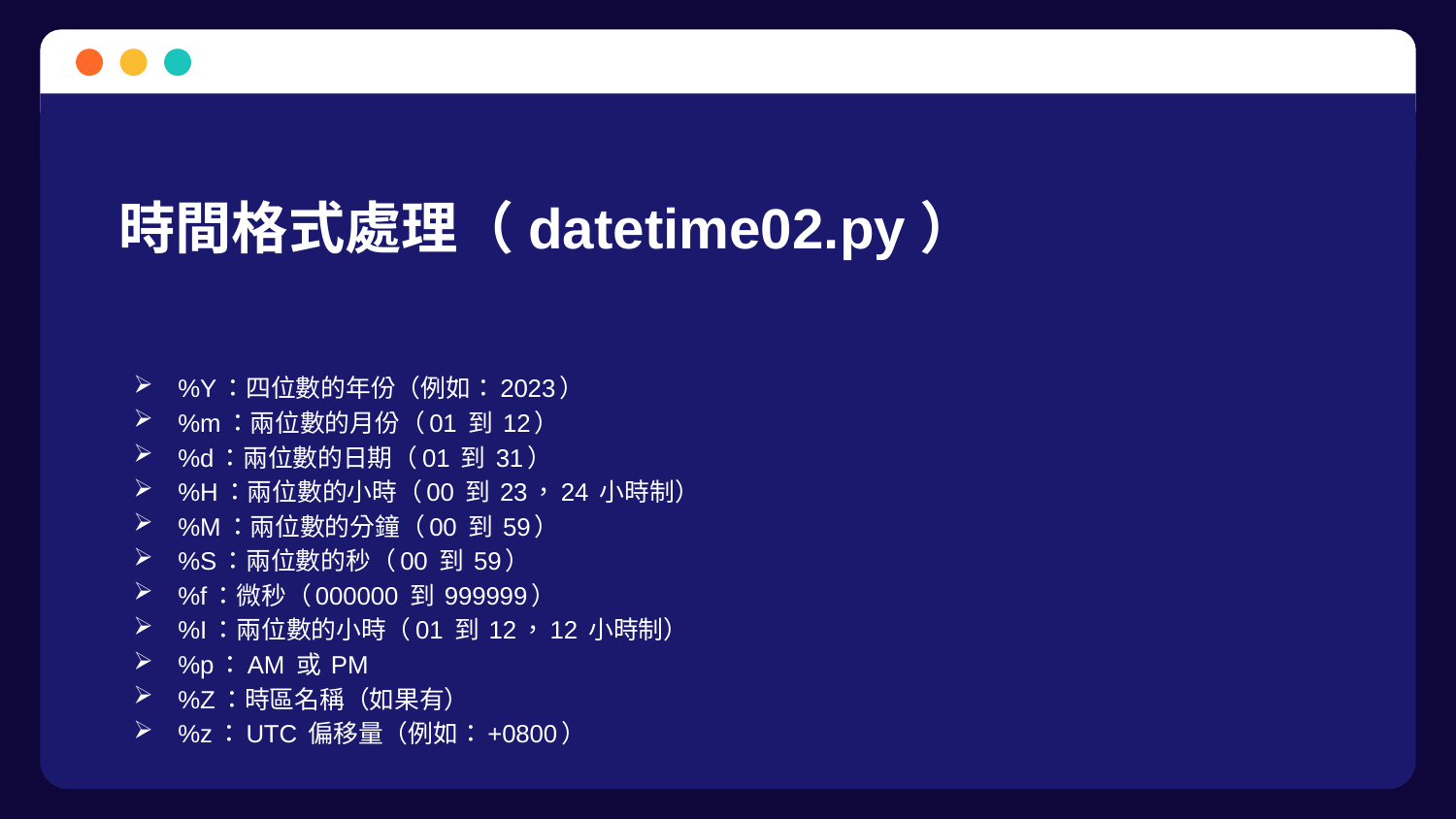

# 時間格式處理（datetime02.py）
%Y：四位數的年份（例如：2023）
%m：兩位數的月份（01 到 12）
%d：兩位數的日期（01 到 31）
%H：兩位數的小時（00 到 23，24 小時制）
%M：兩位數的分鐘（00 到 59）
%S：兩位數的秒（00 到 59）
%f：微秒（000000 到 999999）
%I：兩位數的小時（01 到 12，12 小時制）
%p：AM 或 PM
%Z：時區名稱（如果有）
%z：UTC 偏移量（例如：+0800）